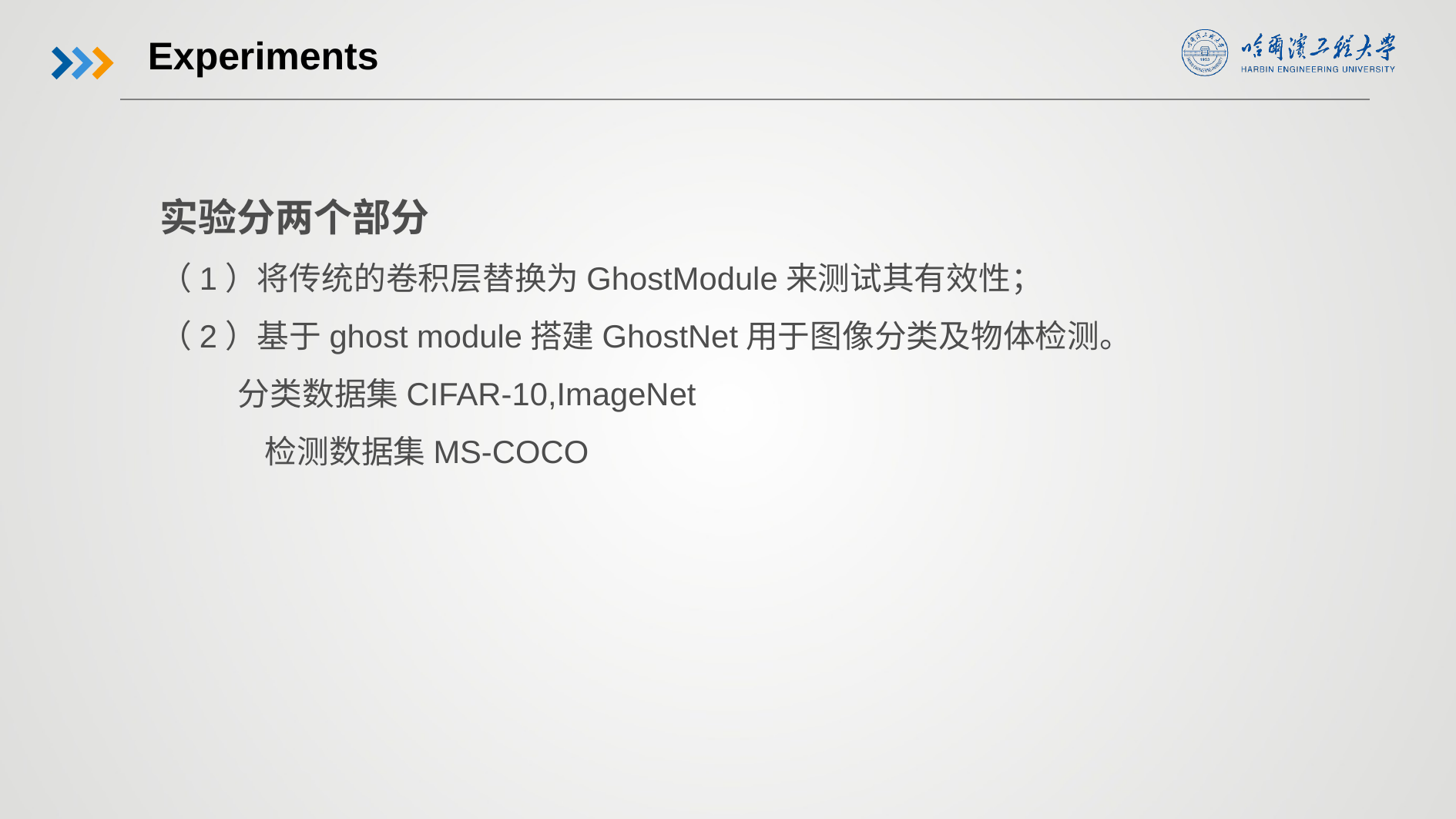

Experiments
实验分两个部分
（1）将传统的卷积层替换为GhostModule来测试其有效性；
（2）基于ghost module搭建GhostNet用于图像分类及物体检测。
           分类数据集CIFAR-10,ImageNet
           检测数据集MS-COCO